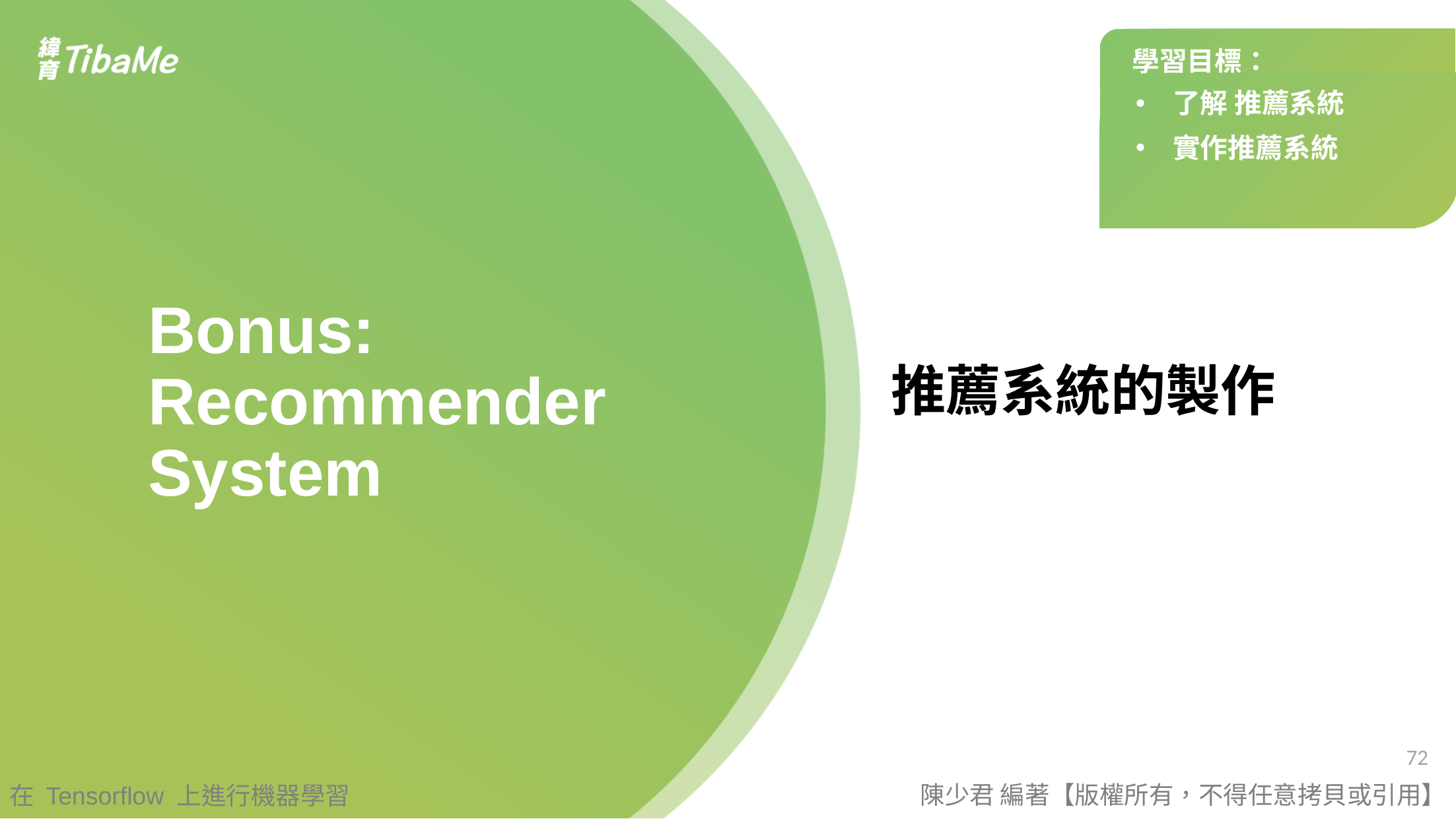

了解 推薦系統
實作推薦系統

Bonus: Recommender System
推薦系統的製作